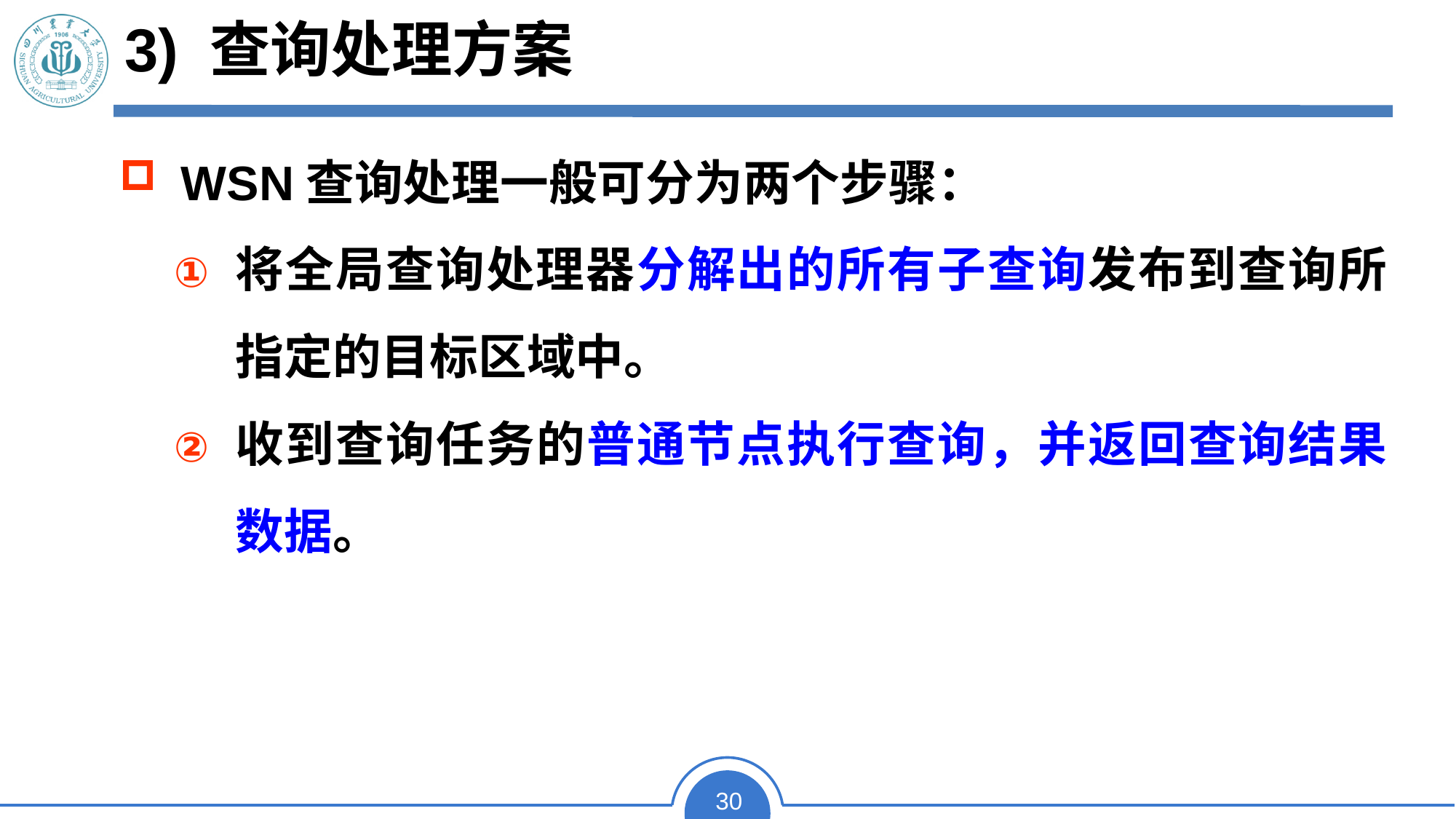

# 3) 查询处理方案
WSN查询处理一般可分为两个步骤：
将全局查询处理器分解出的所有子查询发布到查询所指定的目标区域中。
收到查询任务的普通节点执行查询，并返回查询结果数据。